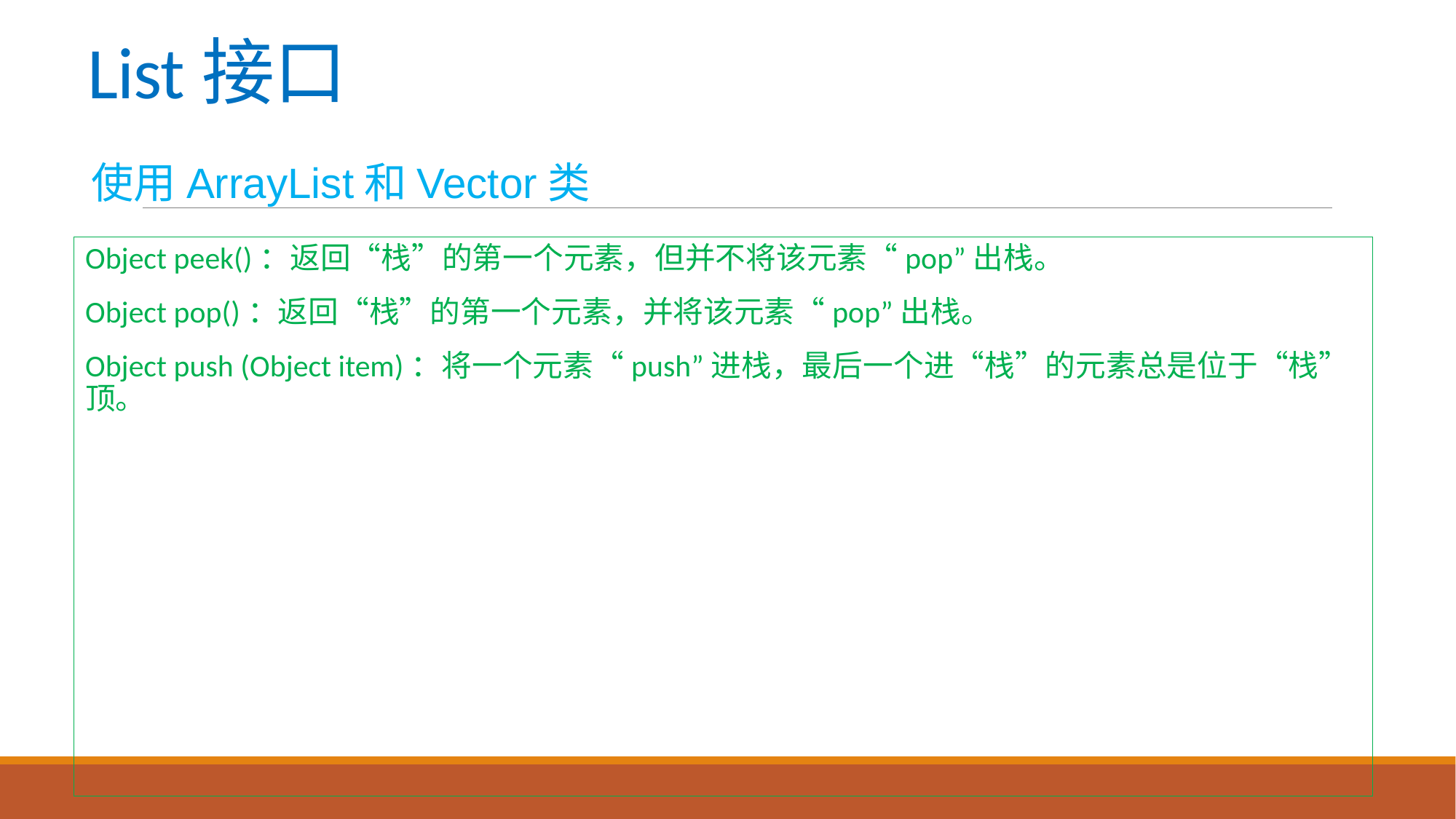

# List接口
使用ArrayList和Vector类
Object peek()：返回“栈”的第一个元素，但并不将该元素“pop”出栈。
Object pop()：返回“栈”的第一个元素，并将该元素“pop”出栈。
Object push (Object item)：将一个元素“push”进栈，最后一个进“栈”的元素总是位于“栈”顶。